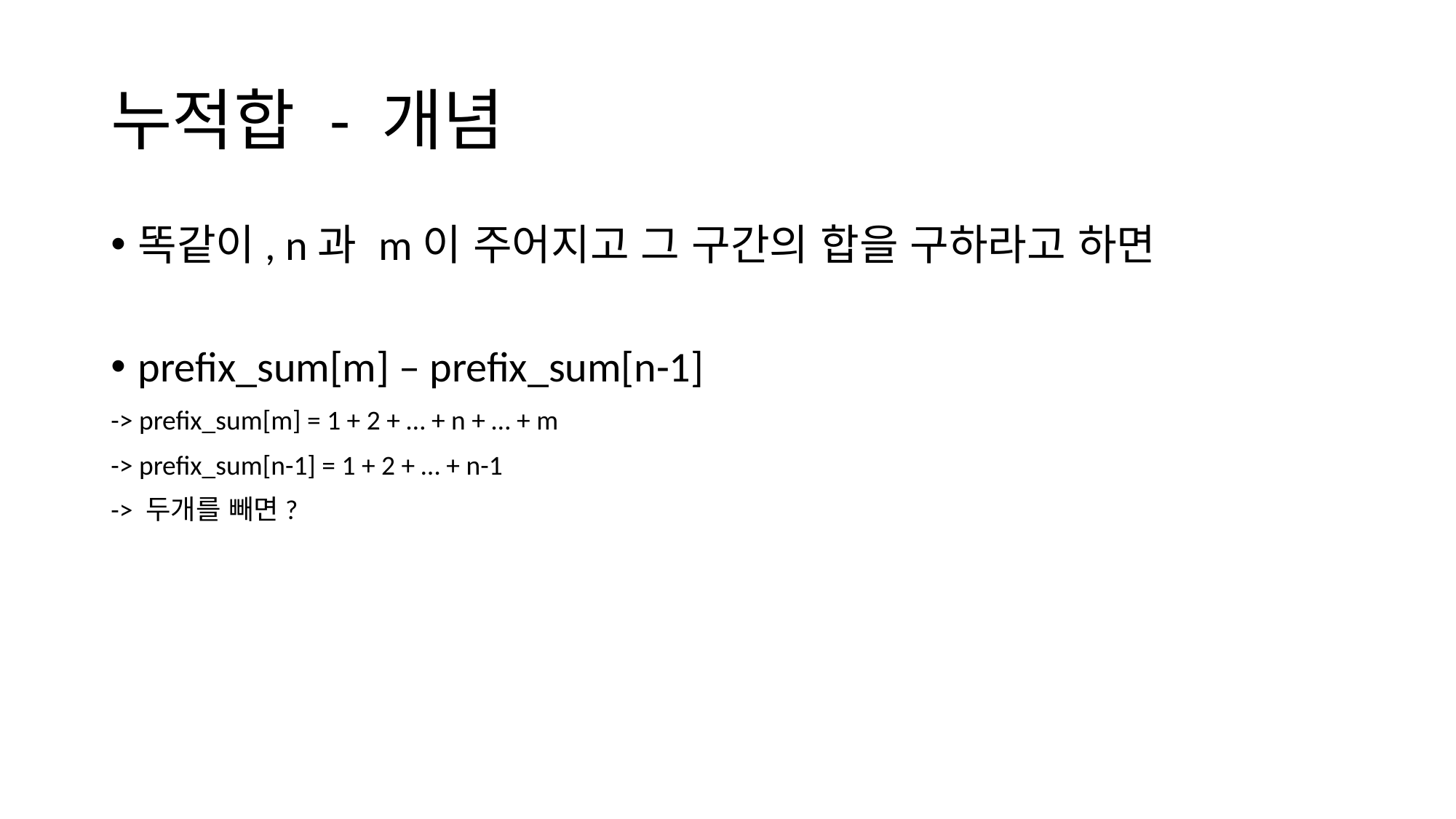

# 누적합 - 개념
똑같이, n과 m이 주어지고 그 구간의 합을 구하라고 하면

prefix_sum[m] – prefix_sum[n-1]
-> prefix_sum[m] = 1 + 2 + … + n + … + m
-> prefix_sum[n-1] = 1 + 2 + … + n-1
-> 두개를 빼면?